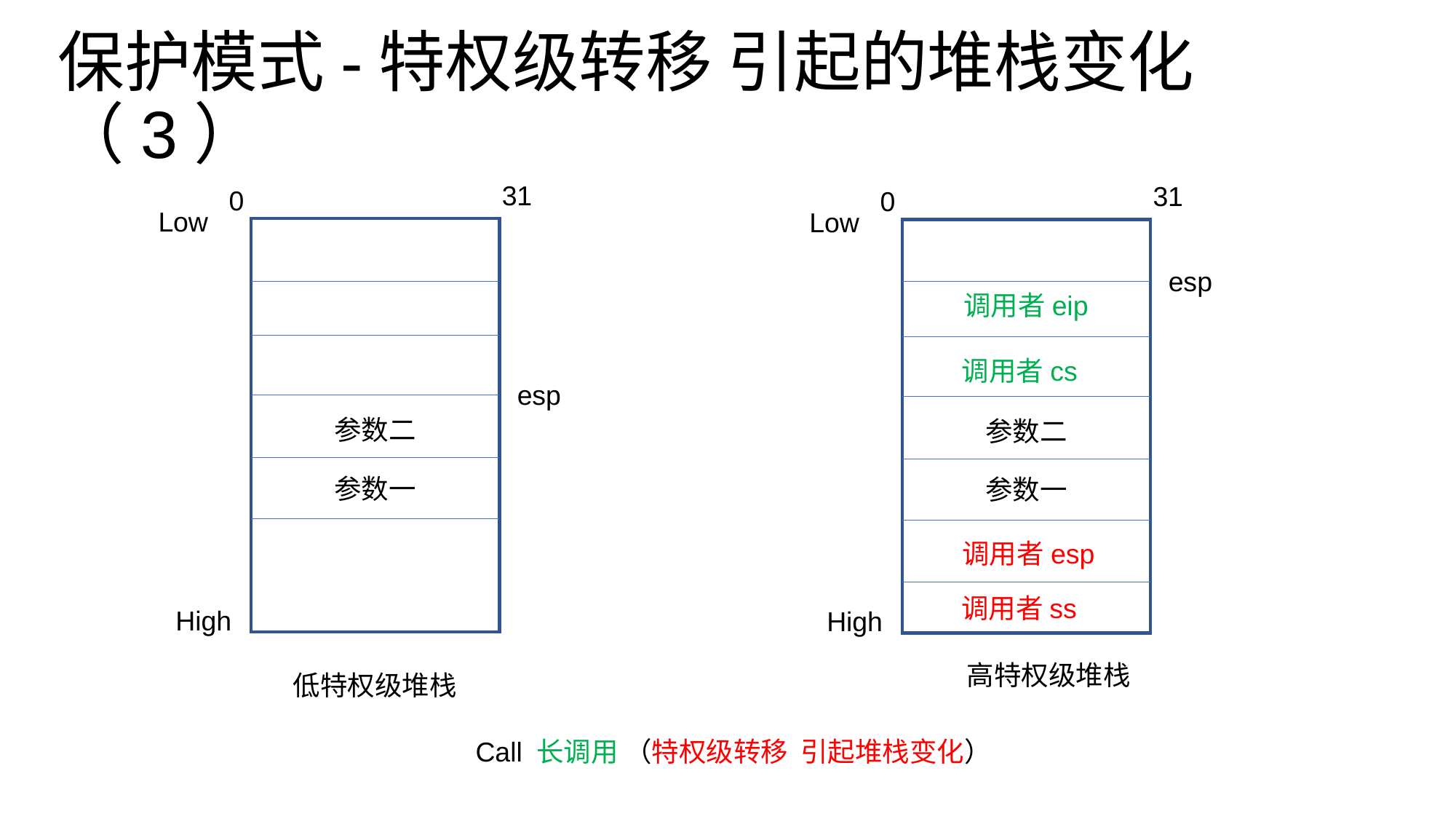

# 保护模式-特权级转移 引起的堆栈变化（3）
31
31
0
0
Low
Low

esp
调用者eip
调用者cs
esp
参数二
参数二
参数一
参数一
调用者esp
调用者ss
High
High
高特权级堆栈
低特权级堆栈
Call 长调用 （特权级转移  引起堆栈变化）